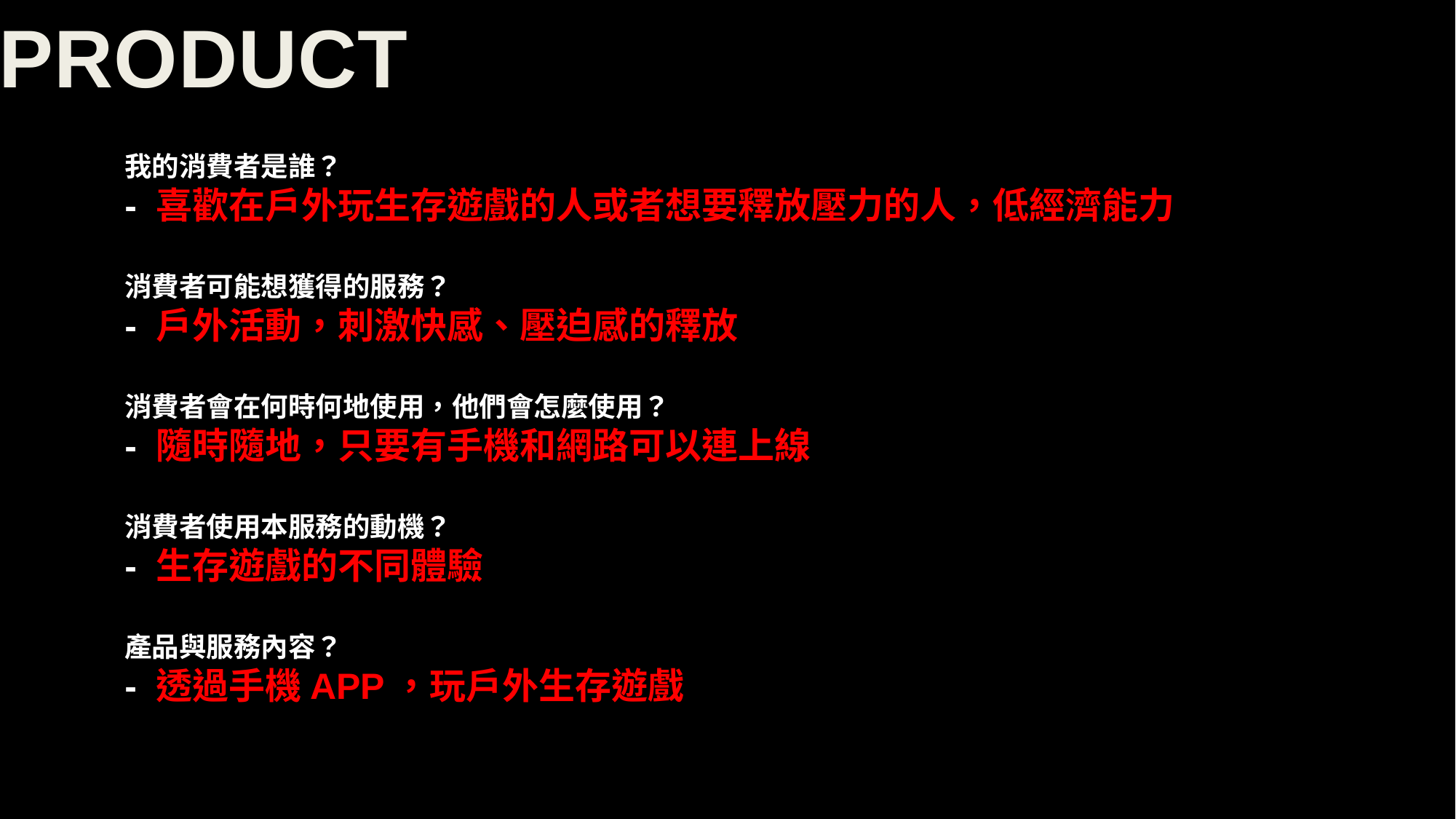

PRODUCT
我的消費者是誰？
- 喜歡在戶外玩生存遊戲的人或者想要釋放壓力的人，低經濟能力

消費者可能想獲得的服務？
- 戶外活動，刺激快感、壓迫感的釋放

消費者會在何時何地使用，他們會怎麼使用？
- 隨時隨地，只要有手機和網路可以連上線

消費者使用本服務的動機？
- 生存遊戲的不同體驗

產品與服務內容？
- 透過手機APP，玩戶外生存遊戲